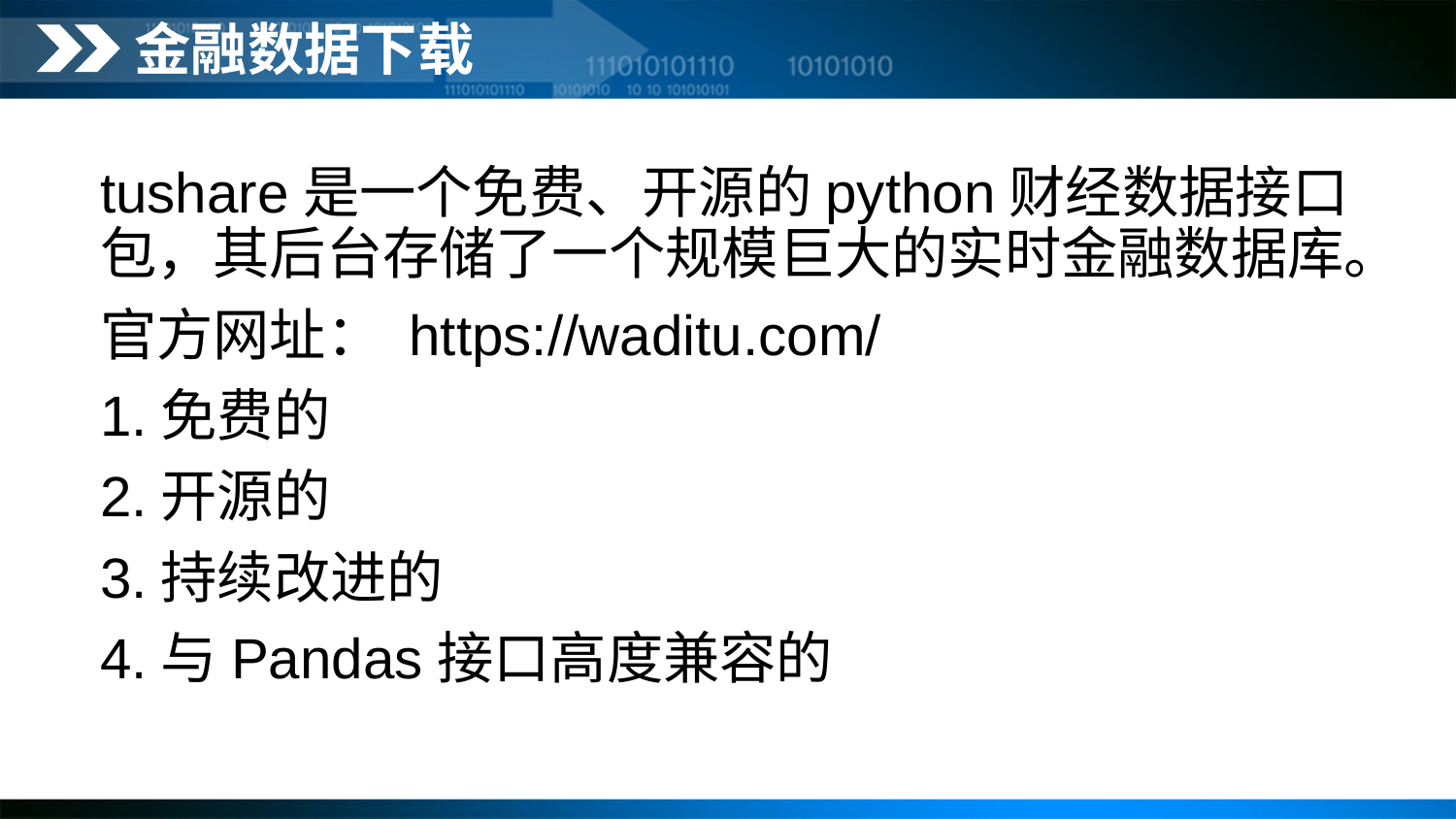

金融数据下载

tushare是一个免费、开源的python财经数据接口包，其后台存储了一个规模巨大的实时金融数据库。
官方网址： https://waditu.com/
1.免费的
2.开源的
3.持续改进的
4.与Pandas接口高度兼容的